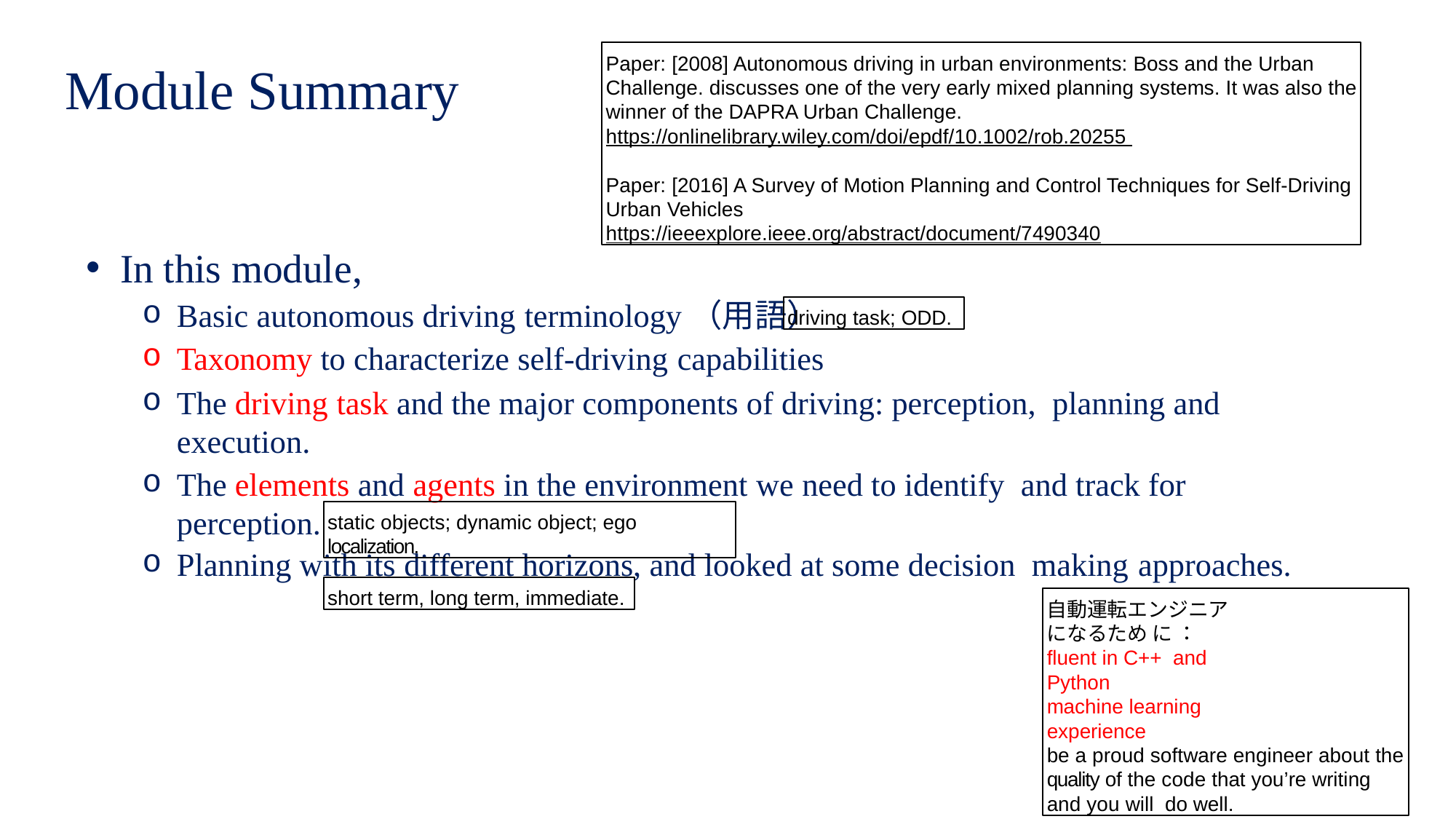

Paper: [2008] Autonomous driving in urban environments: Boss and the Urban Challenge. discusses one of the very early mixed planning systems. It was also the winner of the DAPRA Urban Challenge. https://onlinelibrary.wiley.com/doi/epdf/10.1002/rob.20255

Paper: [2016] A Survey of Motion Planning and Control Techniques for Self-Driving Urban Vehicles
https://ieeexplore.ieee.org/abstract/document/7490340
# Module Summary
In this module,
Basic autonomous driving terminology（用語）
Taxonomy to characterize self-driving capabilities
The driving task and the major components of driving: perception,  planning and execution.
The elements and agents in the environment we need to identify  and track for perception.
Planning with its different horizons, and looked at some decision  making approaches.
driving task; ODD.
static objects; dynamic object; ego localization.
short term, long term, immediate.
自動運転エンジニアになるため に ： fluent in C++  and Python
machine learning experience
be a proud software engineer about the quality of the code that you’re writing and you will  do well.